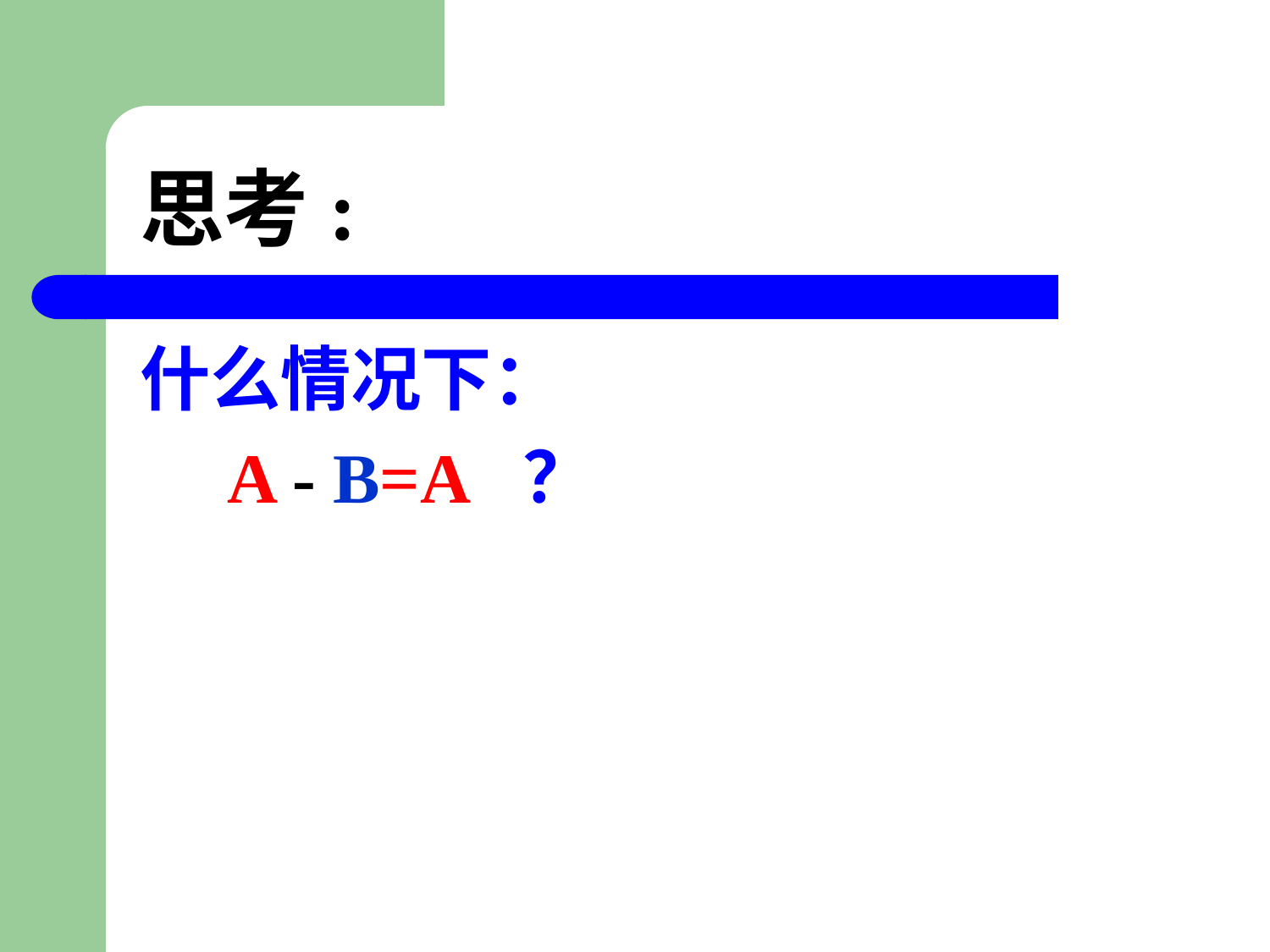

# 思考:
什么情况下：
     A - B=A  ？